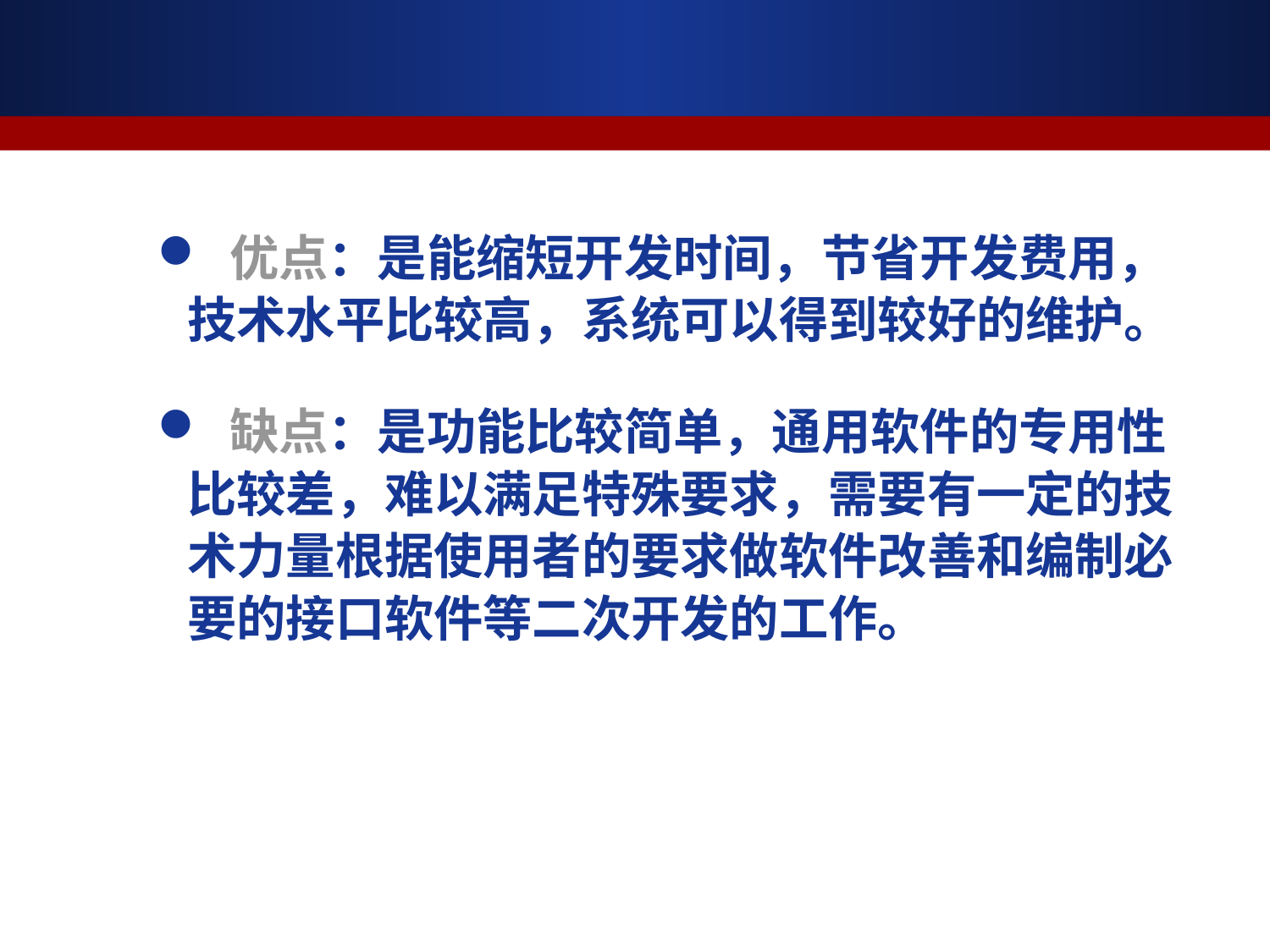

优点：是能缩短开发时间，节省开发费用，技术水平比较高，系统可以得到较好的维护。
 缺点：是功能比较简单，通用软件的专用性比较差，难以满足特殊要求，需要有一定的技术力量根据使用者的要求做软件改善和编制必要的接口软件等二次开发的工作。